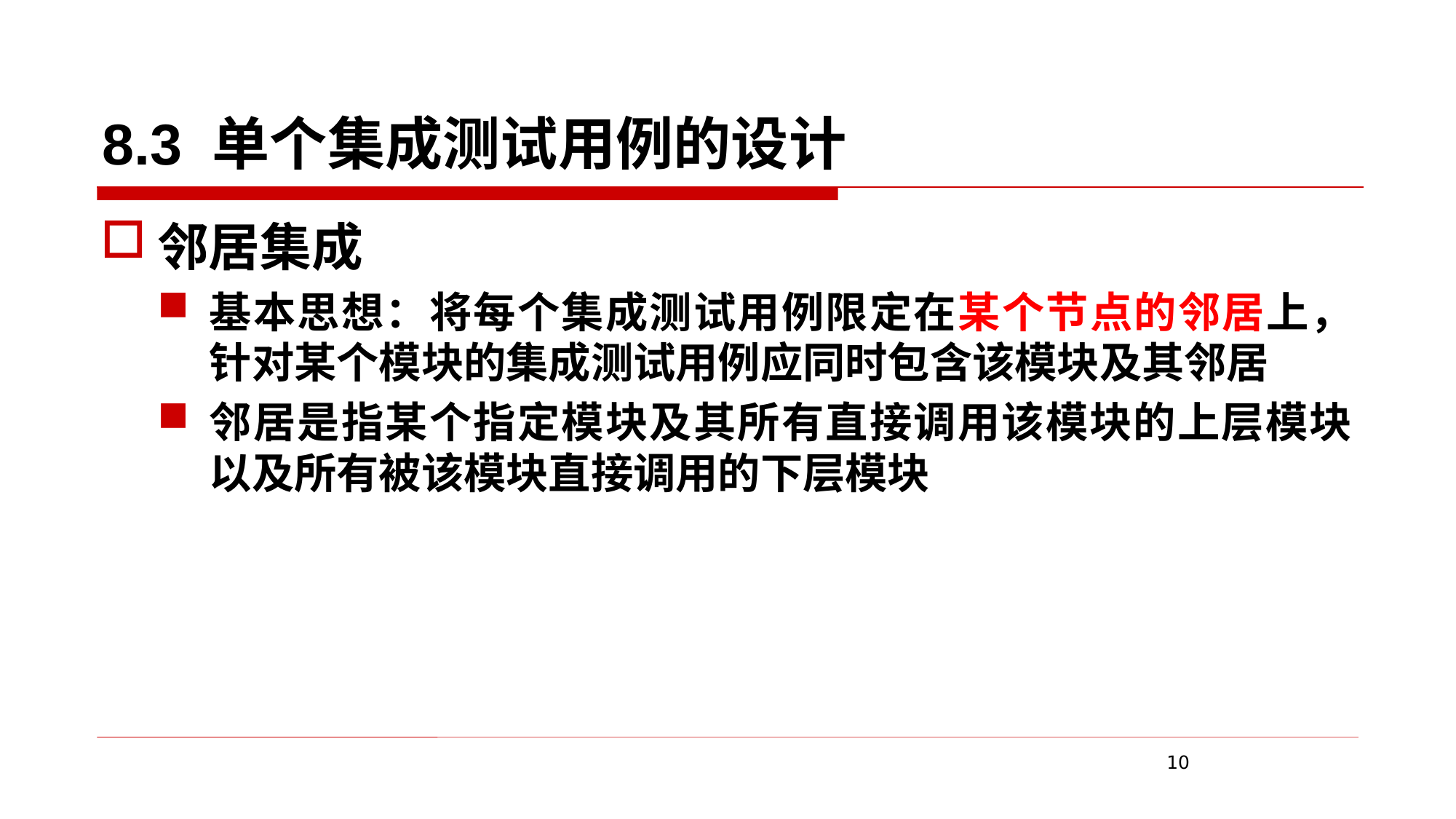

8.3 单个集成测试用例的设计
邻居集成
基本思想：将每个集成测试用例限定在某个节点的邻居上，针对某个模块的集成测试用例应同时包含该模块及其邻居
邻居是指某个指定模块及其所有直接调用该模块的上层模块以及所有被该模块直接调用的下层模块
10